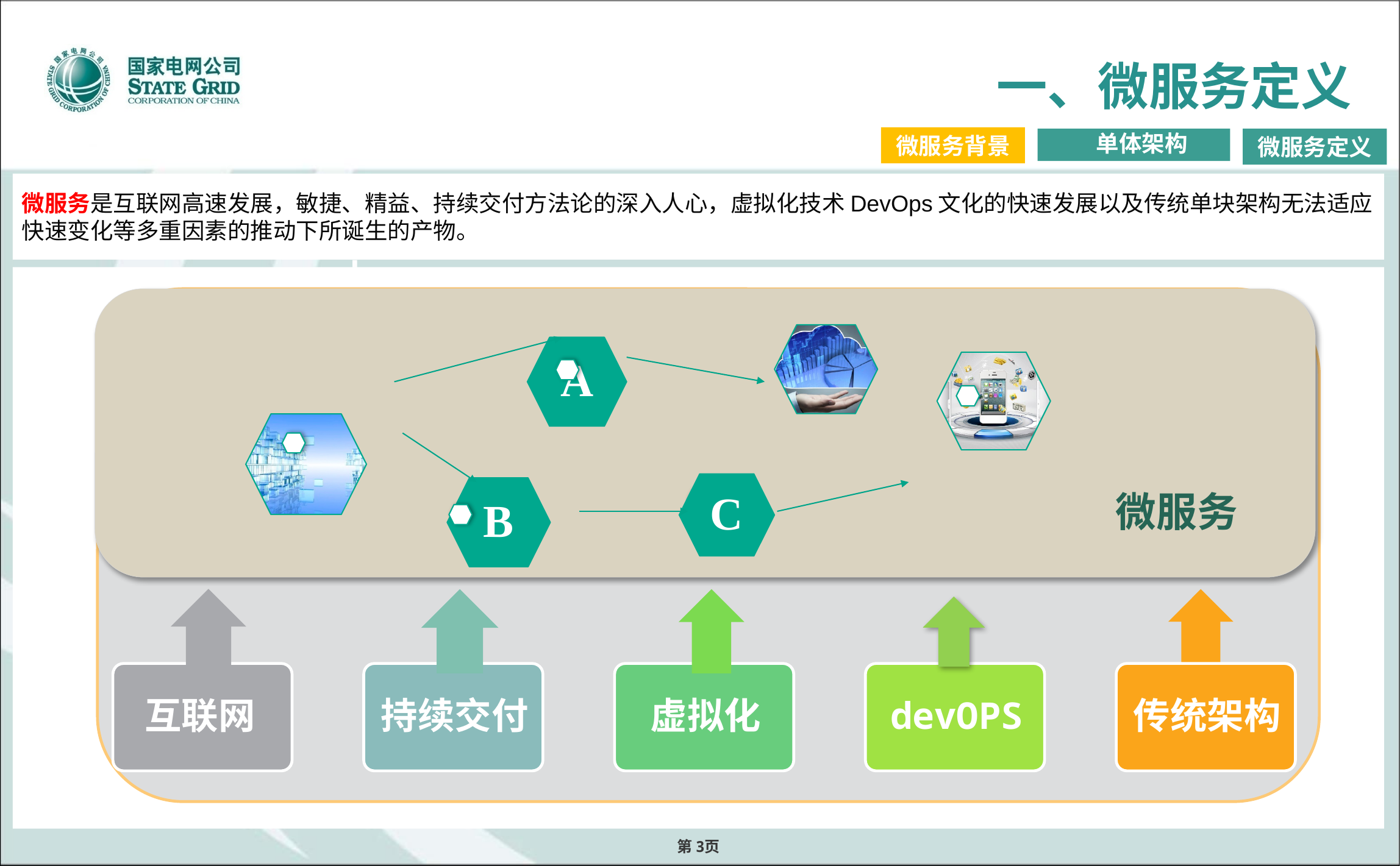

# 一、微服务定义
微服务背景
  单体架构
微服务定义
微服务是互联网高速发展，敏捷、精益、持续交付方法论的深入人心，虚拟化技术DevOps文化的快速发展以及传统单块架构无法适应快速变化等多重因素的推动下所诞生的产物。

B
C
A
微服务

互联网

持续交付

虚拟化

devOPS

传统架构
第3页